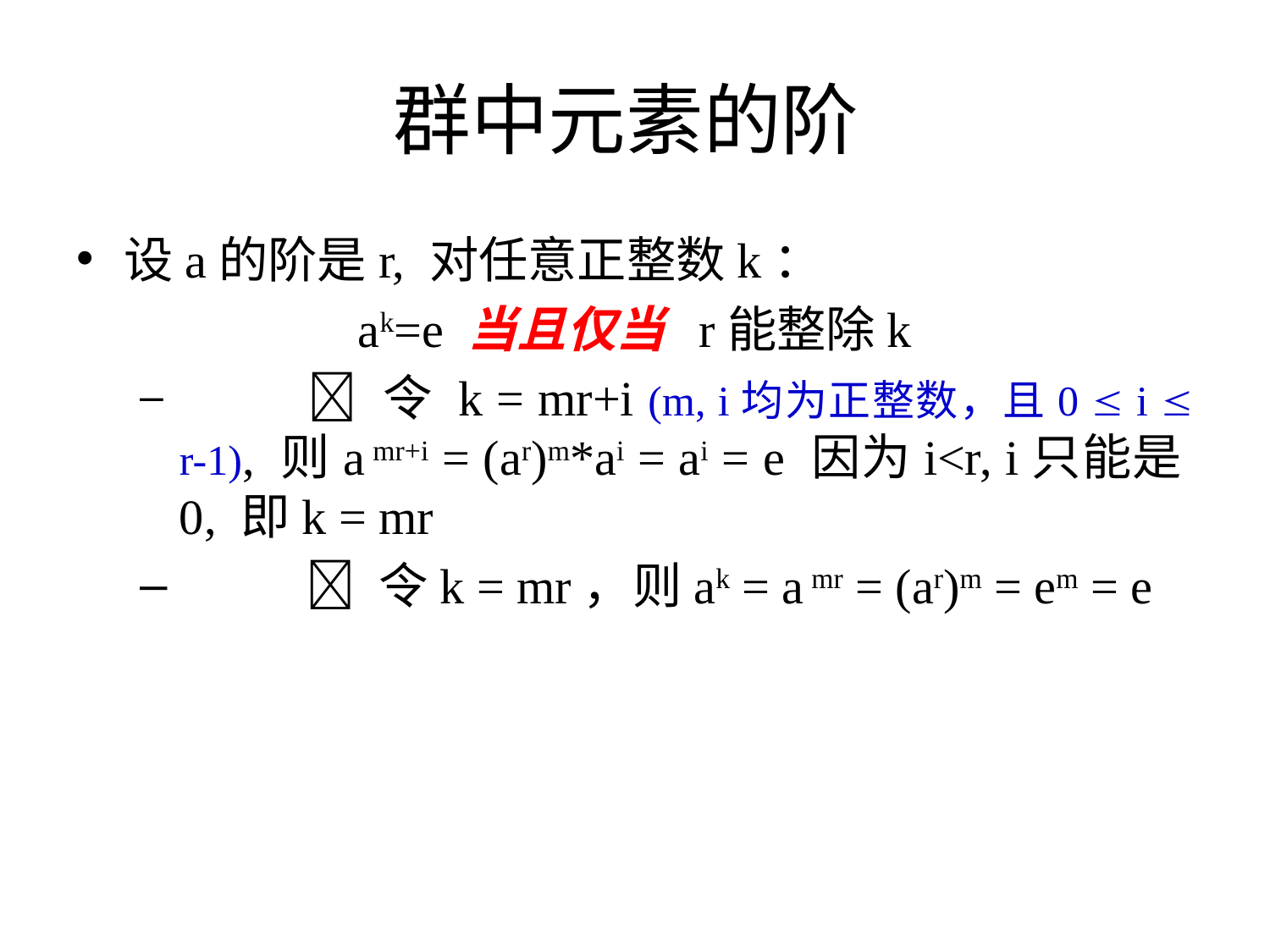

# 群中元素的阶
设a的阶是r, 对任意正整数k：
ak=e 当且仅当  r能整除k
	⇒ 令 k = mr+i (m, i均为正整数，且0 ≤ i ≤ r-1), 则a mr+i = (ar)m*ai = ai = e 因为i<r, i只能是0, 即k = mr
	⇐ 令k = mr，则ak = a mr = (ar)m = em = e